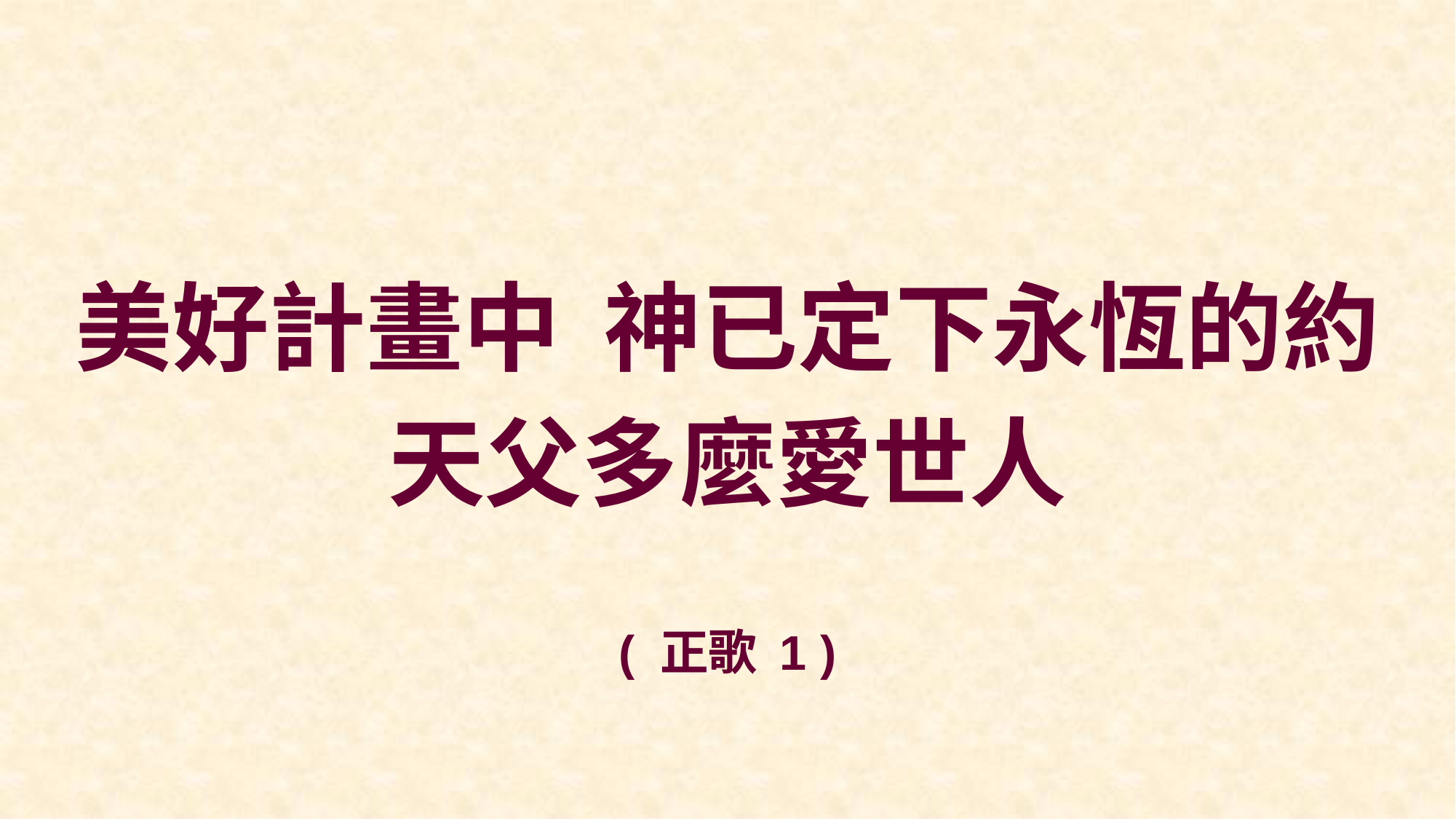

美好計畫中  神已定下永恆的約
天父多麼愛世人
( 正歌 1 )